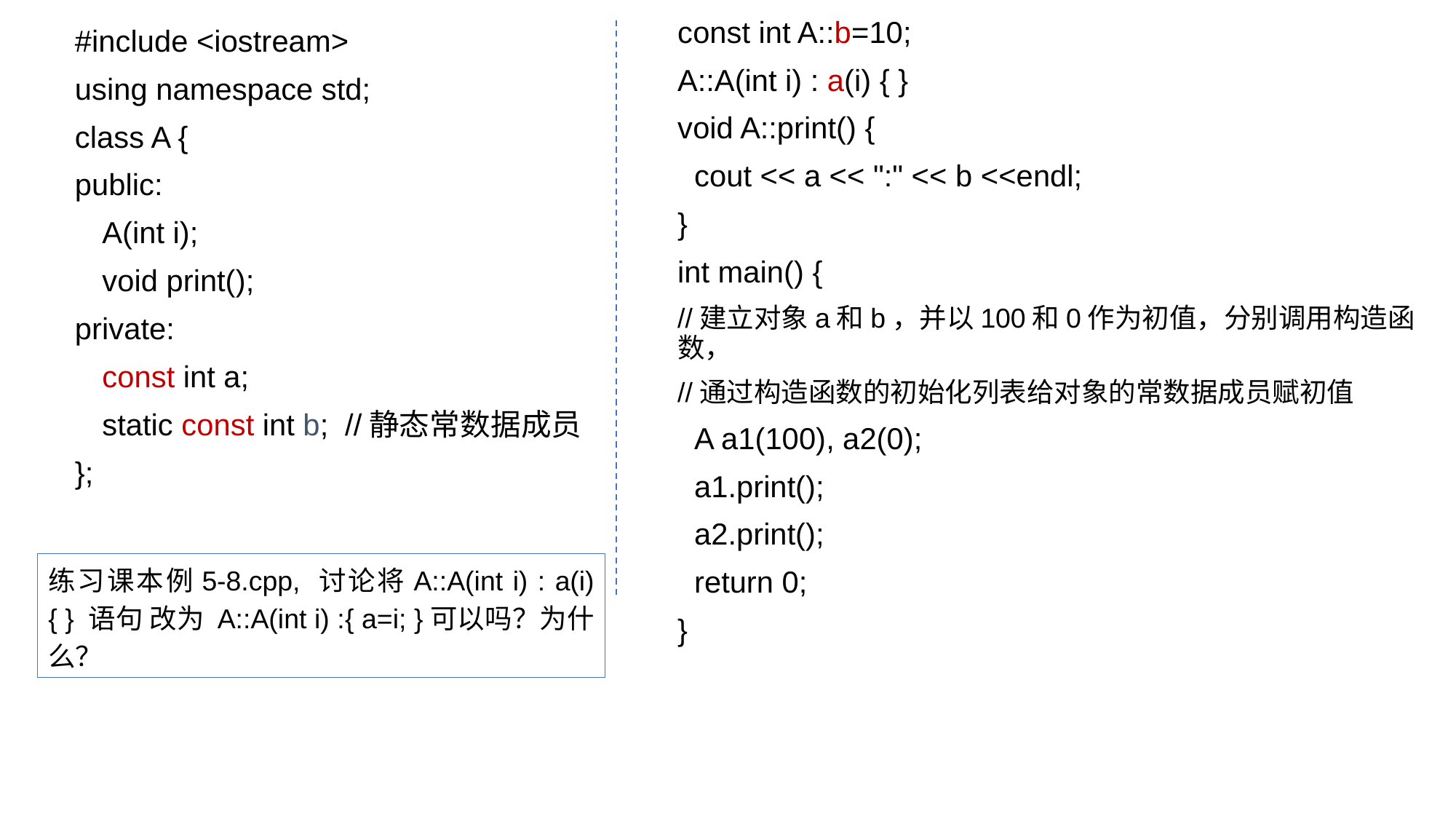

const int A::b=10;
A::A(int i) : a(i) { }
void A::print() {
  cout << a << ":" << b <<endl;
}
int main() {
//建立对象a和b，并以100和0作为初值，分别调用构造函数，
//通过构造函数的初始化列表给对象的常数据成员赋初值
  A a1(100), a2(0);
  a1.print();
  a2.print();
  return 0;
}
#include <iostream>
using namespace std;
class A {
public:
	A(int i);
	void print();
private:
	const int a;
	static const int b;  //静态常数据成员
};
练习课本例5-8.cpp, 讨论将A::A(int i) : a(i) { } 语句 改为 A::A(int i) :{ a=i; }可以吗？为什么？